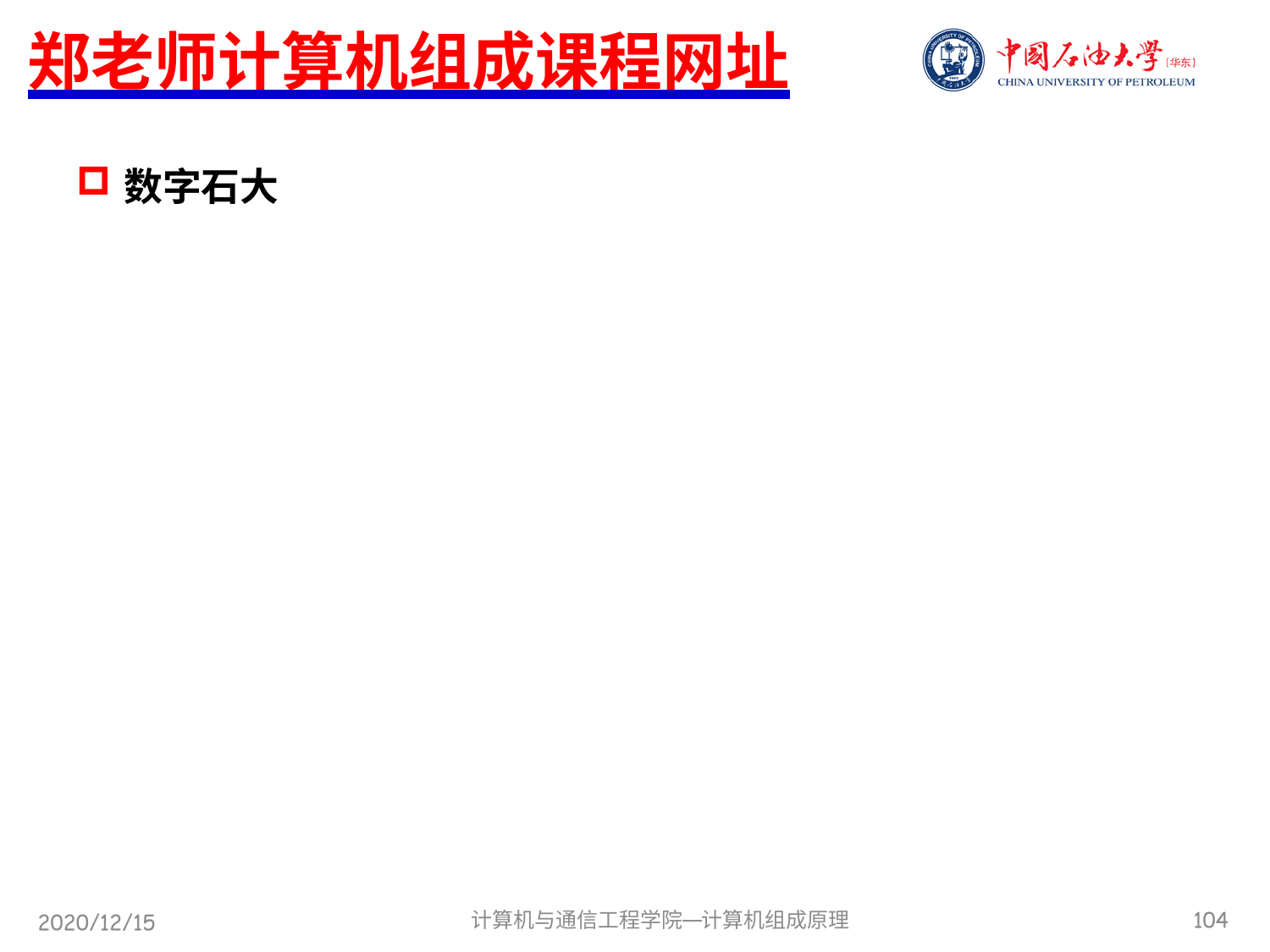

# 郑老师计算机组成课程网址
数字石大
计算机与通信工程学院—计算机组成原理
104
2020/12/15